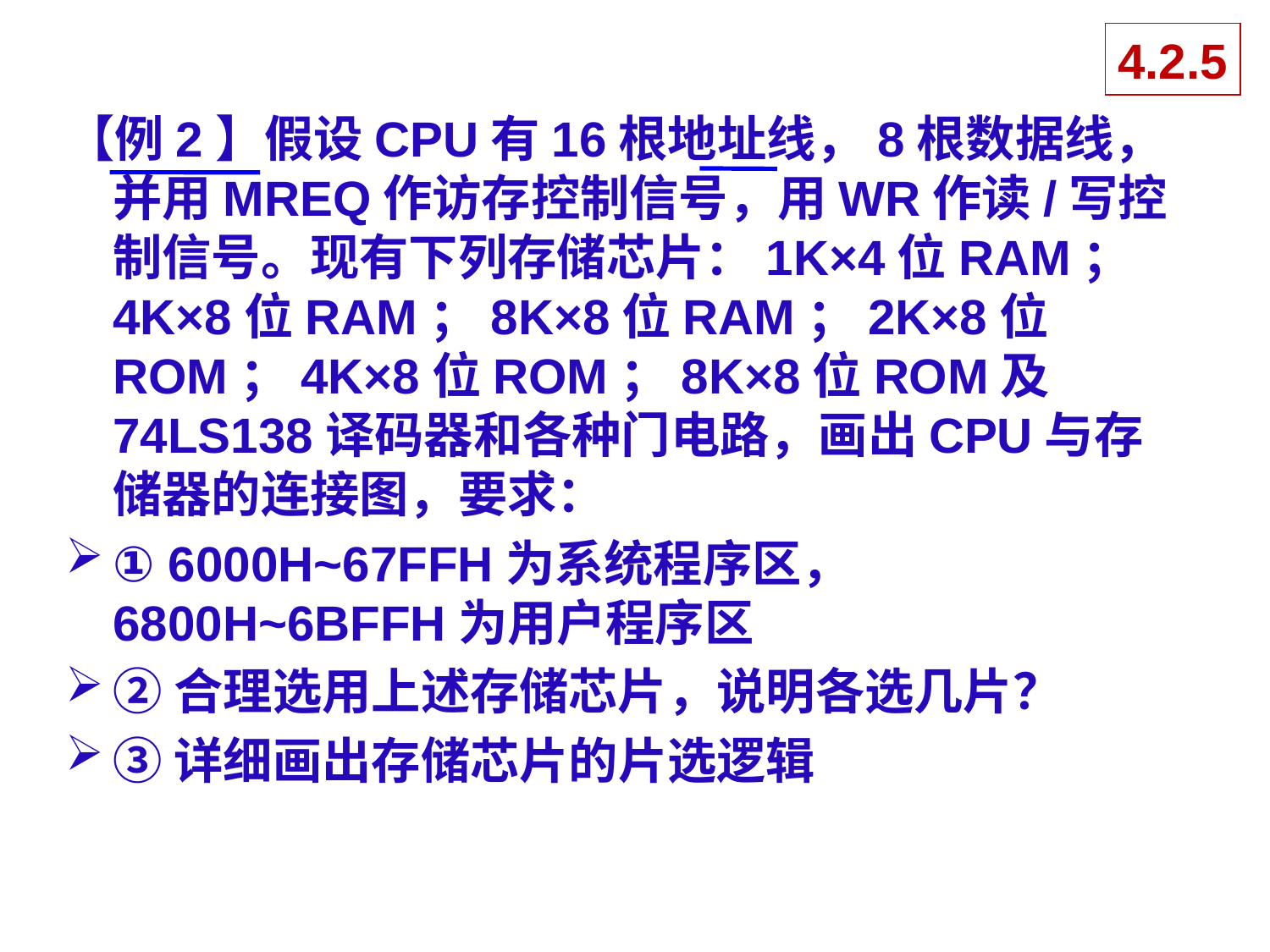

4.2.5
【例2】假设CPU有16根地址线，8根数据线，并用MREQ作访存控制信号，用WR作读/写控制信号。现有下列存储芯片：1K×4位RAM；4K×8位RAM；8K×8位RAM；2K×8位ROM；4K×8位ROM；8K×8位ROM及74LS138译码器和各种门电路，画出CPU与存储器的连接图，要求：
① 6000H~67FFH为系统程序区，     6800H~6BFFH为用户程序区
②合理选用上述存储芯片，说明各选几片？
③详细画出存储芯片的片选逻辑